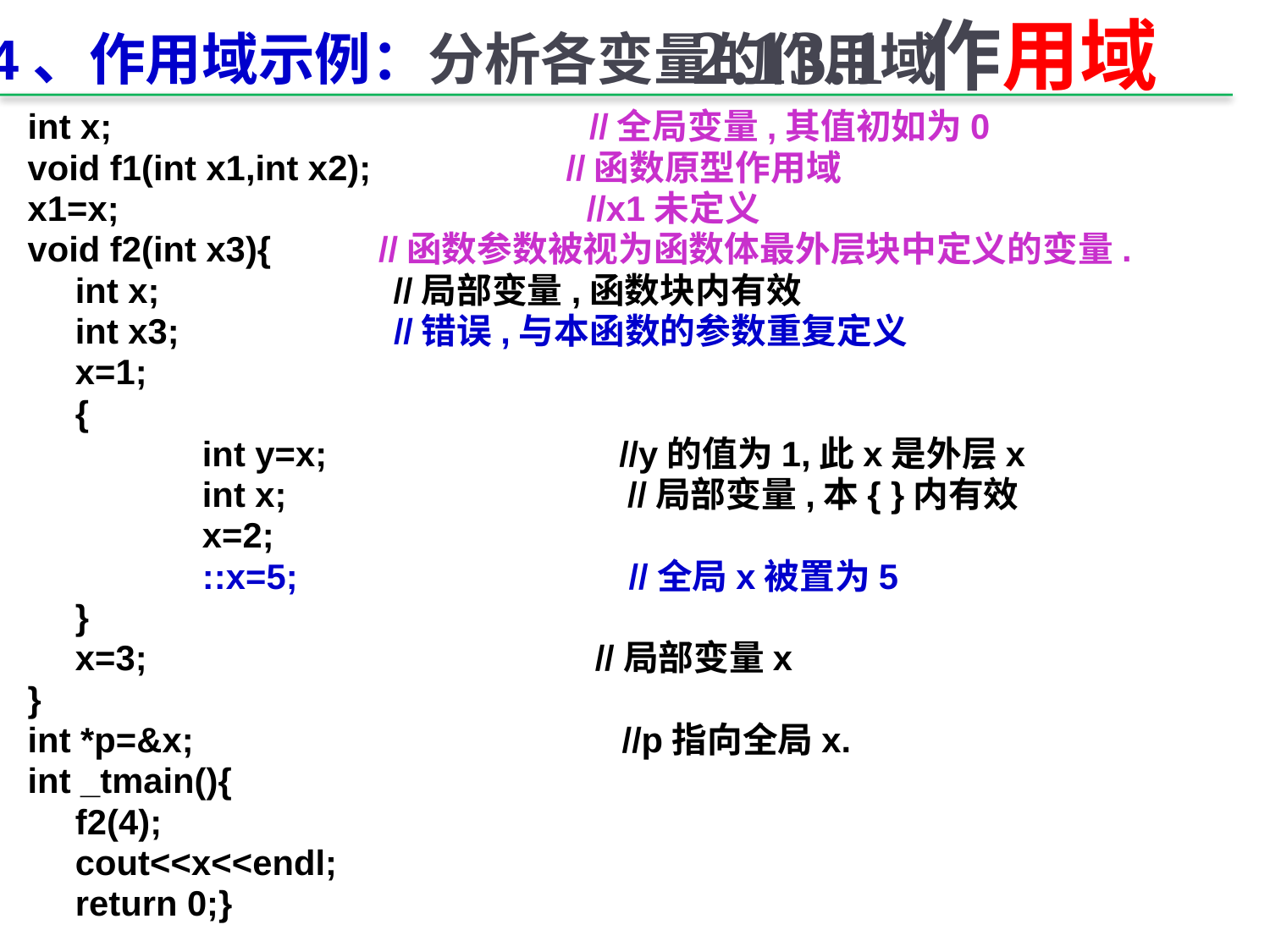

2.13.1 作用域
# 4、作用域示例：分析各变量的作用域
int x;                                                 //全局变量,其值初如为0
void f1(int x1,int x2);                    //函数原型作用域
x1=x;                                                //x1未定义
void f2(int x3){           //函数参数被视为函数体最外层块中定义的变量.
	int x;                        //局部变量,函数块内有效
	int x3;                      //错误,与本函数的参数重复定义
	x=1;
	{
		int y=x;                              //y的值为1,此x是外层x
		int x;                                   //局部变量,本{ }内有效
		x=2;
		::x=5;                                  //全局x被置为5
	}
	x=3;                                              //局部变量x
}
int *p=&x;                                            //p指向全局x.
int _tmain(){
   	f2(4);
	cout<<x<<endl;
	return 0;}